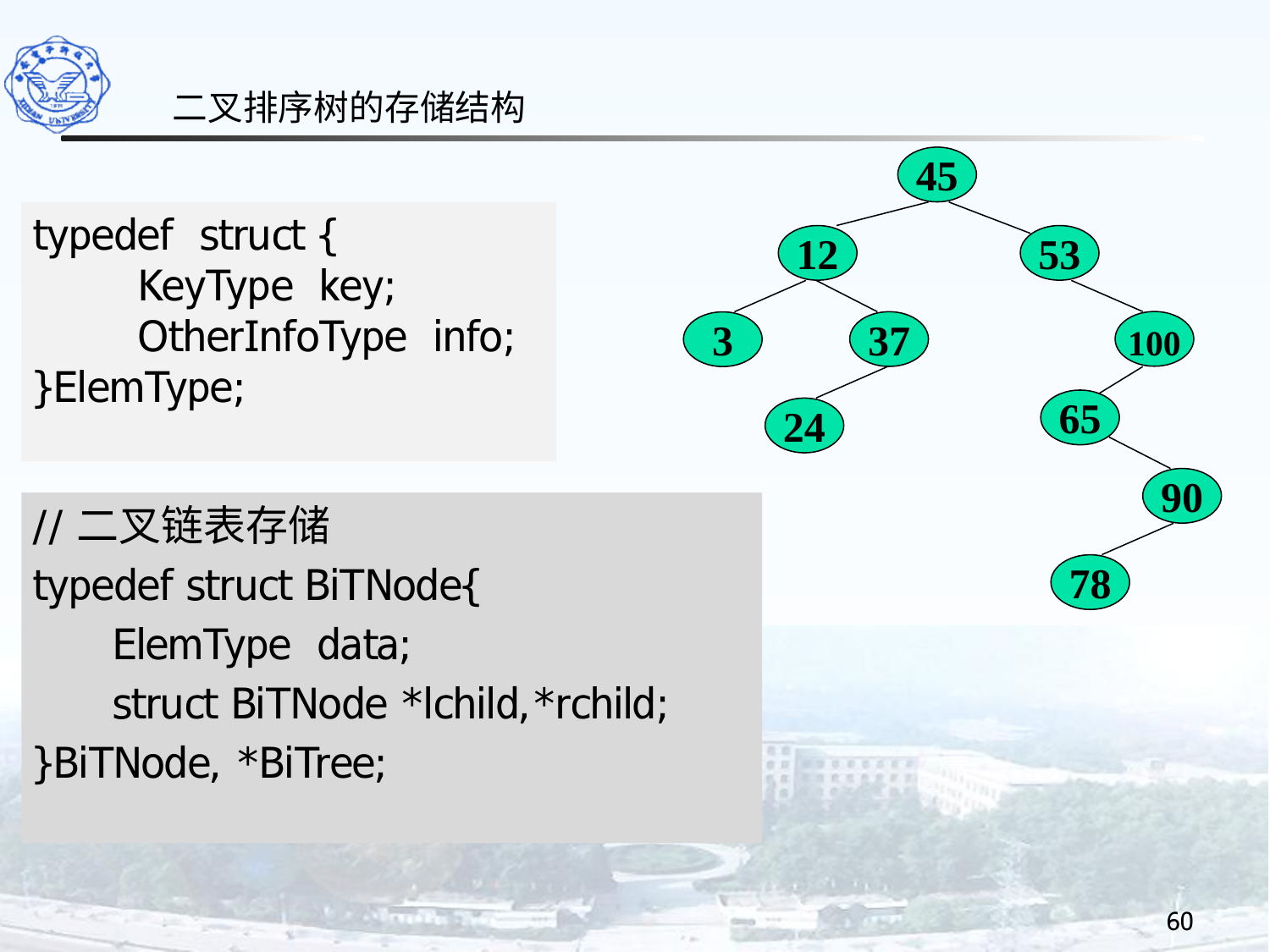

二叉排序树的存储结构
45

12
53

100
37
3

65
24

90

78
typedef  struct {
        KeyType  key;
        OtherInfoType  info;
}ElemType;
//二叉链表存储
typedef struct BiTNode{
      ElemType  data;
      struct BiTNode *lchild,*rchild;
}BiTNode, *BiTree;
60